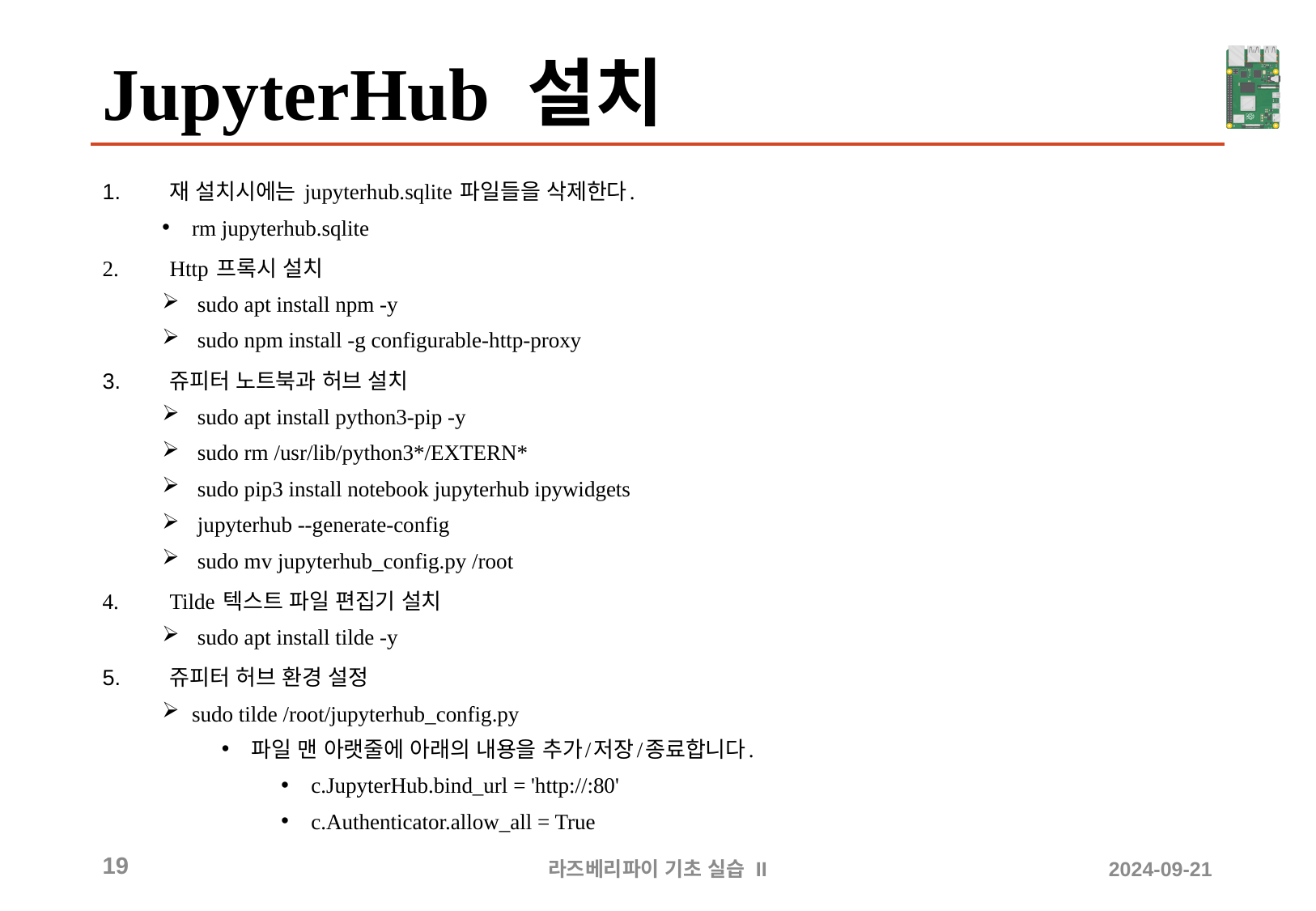

# JupyterHub 설치
재 설치시에는 jupyterhub.sqlite 파일들을 삭제한다.
rm jupyterhub.sqlite
Http 프록시 설치
 sudo apt install npm -y
 sudo npm install -g configurable-http-proxy
쥬피터 노트북과 허브 설치
 sudo apt install python3-pip -y
 sudo rm /usr/lib/python3*/EXTERN*
 sudo pip3 install notebook jupyterhub ipywidgets
 jupyterhub --generate-config
 sudo mv jupyterhub_config.py /root
Tilde 텍스트 파일 편집기 설치
 sudo apt install tilde -y
쥬피터 허브 환경 설정
sudo tilde /root/jupyterhub_config.py
파일 맨 아랫줄에 아래의 내용을 추가/저장/종료합니다.
c.JupyterHub.bind_url = 'http://:80'
c.Authenticator.allow_all = True
19
라즈베리파이 기초 실습 II
2024-09-21